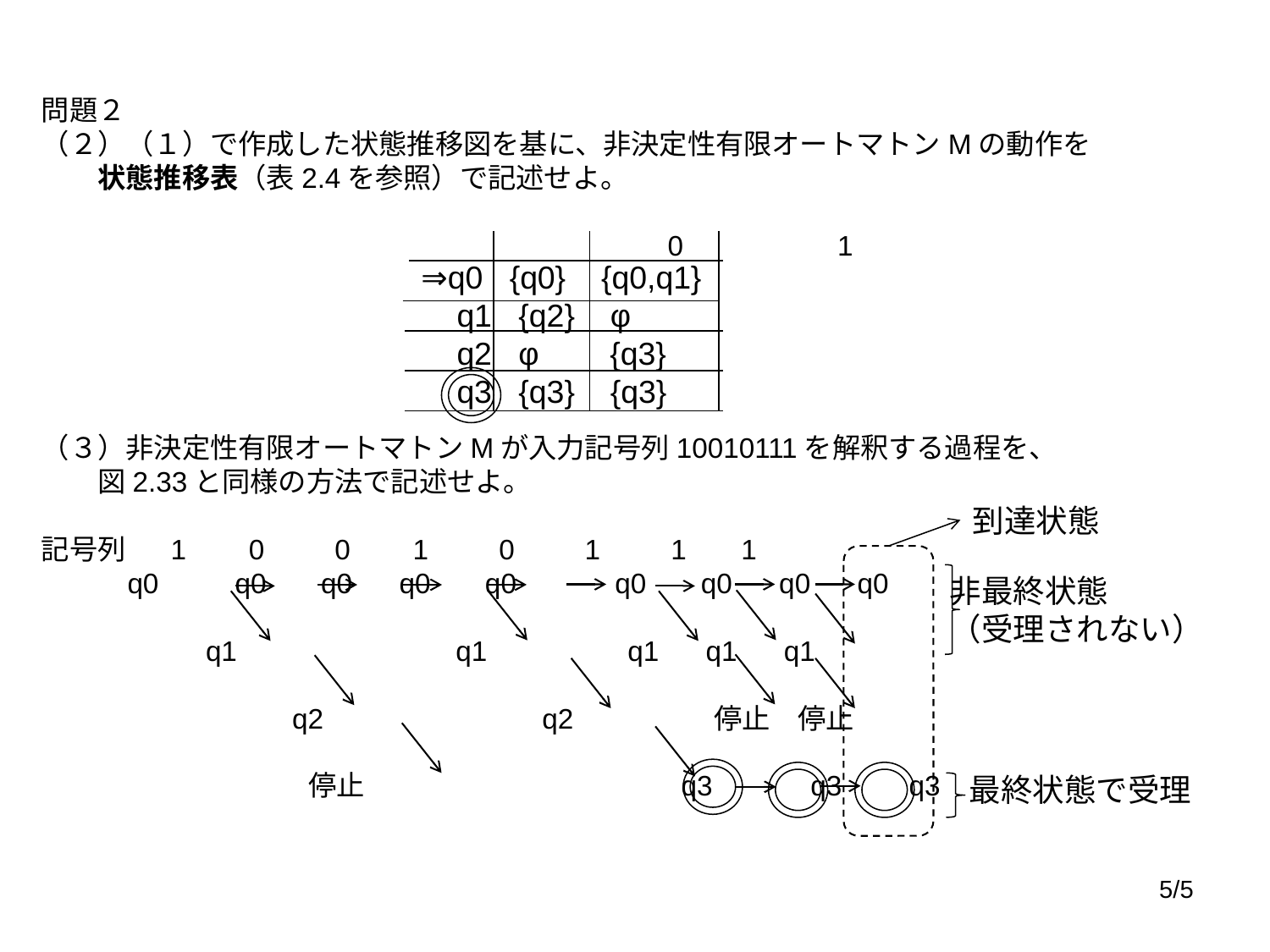

問題２
（２）（１）で作成した状態推移図を基に、非決定性有限オートマトンMの動作を
　　状態推移表（表2.4を参照）で記述せよ。

　　　　　　　　　　　　　　　　　　　　　　0　　　　　1

（３）非決定性有限オートマトンMが入力記号列10010111を解釈する過程を、
　　図2.33と同様の方法で記述せよ。

記号列      1        0         0        1         0         1         1       1
           q0　 　q0       q0      q0       q0　　　q0       q0      q0      q0

                     q1                            q1                  q1      q1      q1

                                q2                            q2                 停止　停止

                                         停止　　　　　　　　　　　q3　　　q3　    q3
⇒q0   {q0}    {q0,q1}
    q1   {q2}    φ
    q2   φ        {q3}
    q3   {q3}    {q3}

到達状態

非最終状態
（受理されない）

 最終状態で受理

5/5